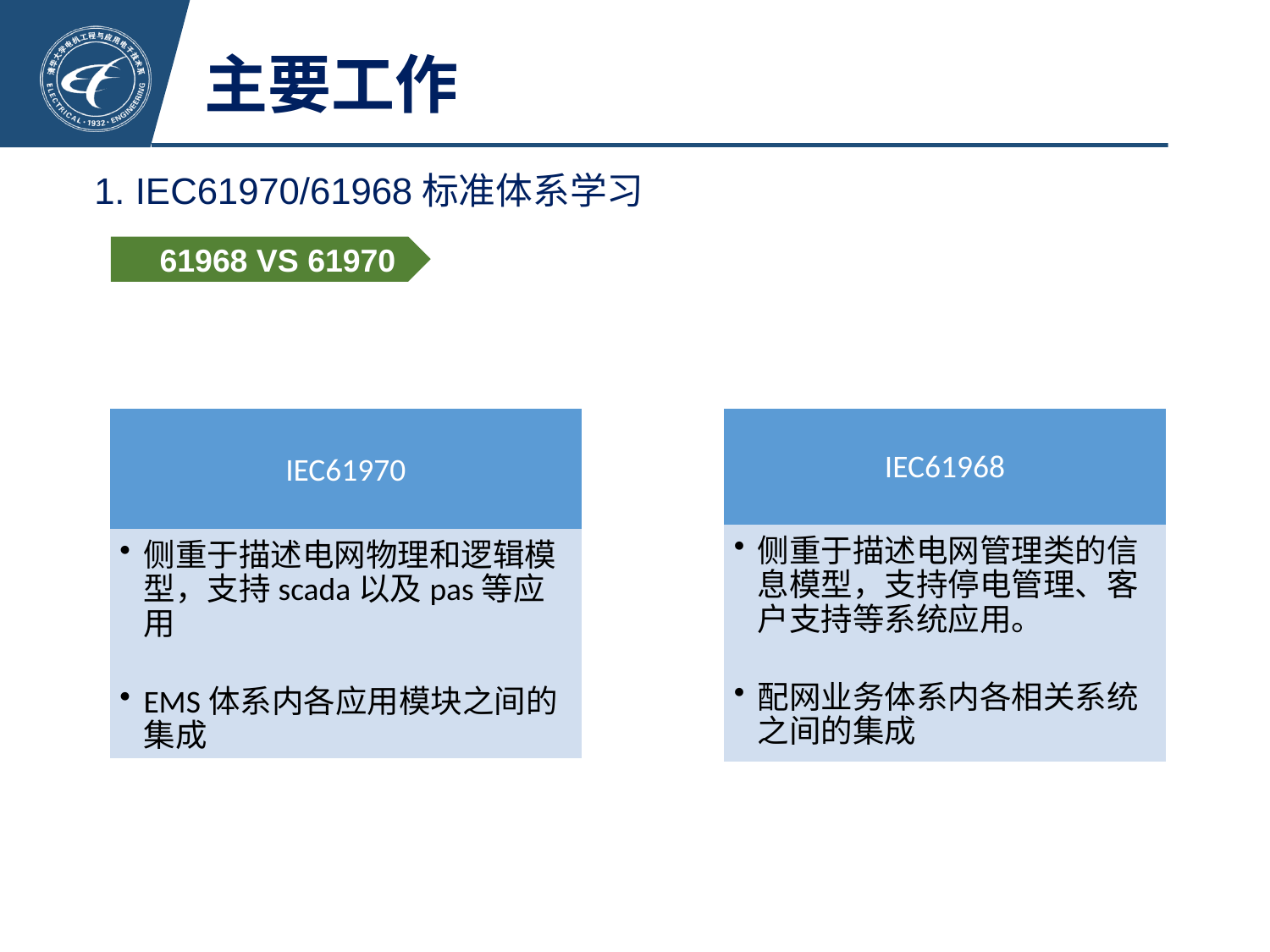

# 主要工作
1. IEC61970/61968标准体系学习
61968 VS 61970
IEC61970
侧重于描述电网物理和逻辑模型，支持scada以及pas等应用

EMS体系内各应用模块之间的集成

IEC61968
侧重于描述电网管理类的信息模型，支持停电管理、客户支持等系统应用。

配网业务体系内各相关系统之间的集成